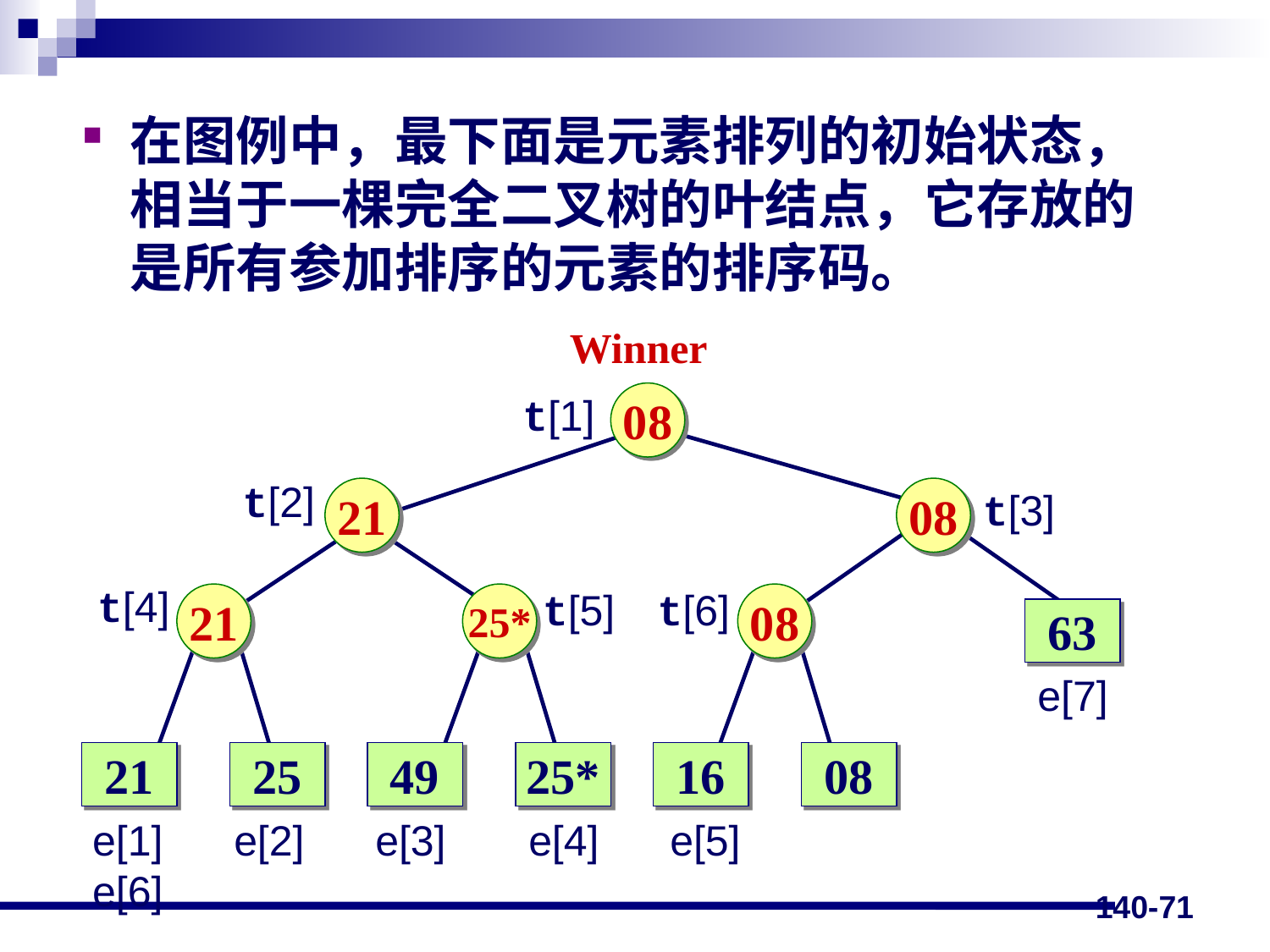

在图例中，最下面是元素排列的初始状态，相当于一棵完全二叉树的叶结点，它存放的是所有参加排序的元素的排序码。
Winner
t[1]
08

t[2]
t[3]
21
08

t[4]
t[5]
t[6]
21
25*
08
63

e[7]
21
25
49
25*
16
08
e[1]      e[2]      e[3]       e[4]      e[5]      e[6]
140-71